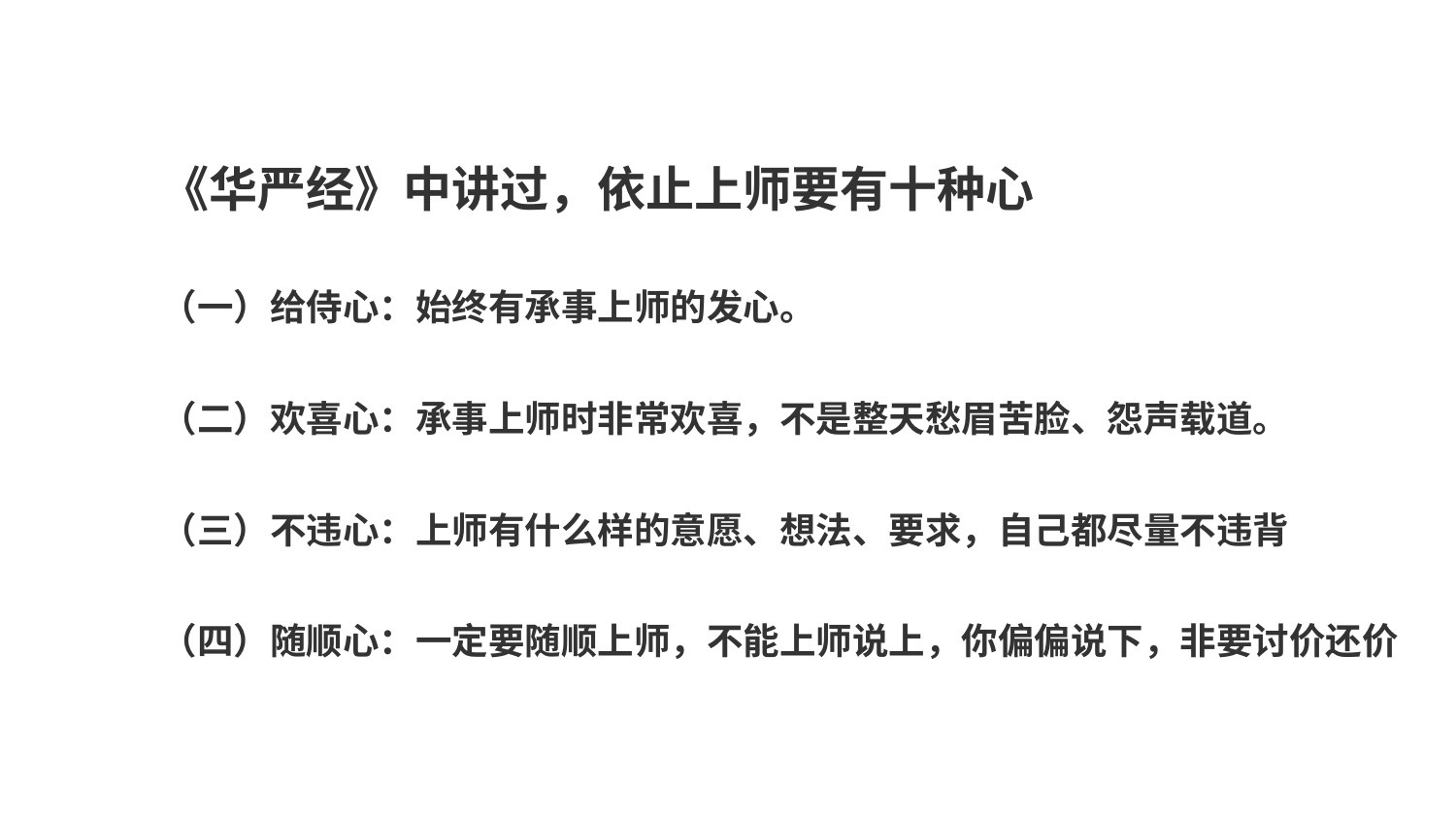

《华严经》中讲过，依止上师要有十种心
（一）给侍心：始终有承事上师的发心。
（二）欢喜心：承事上师时非常欢喜，不是整天愁眉苦脸、怨声载道。
（三）不违心：上师有什么样的意愿、想法、要求，自己都尽量不违背
（四）随顺心：一定要随顺上师，不能上师说上，你偏偏说下，非要讨价还价